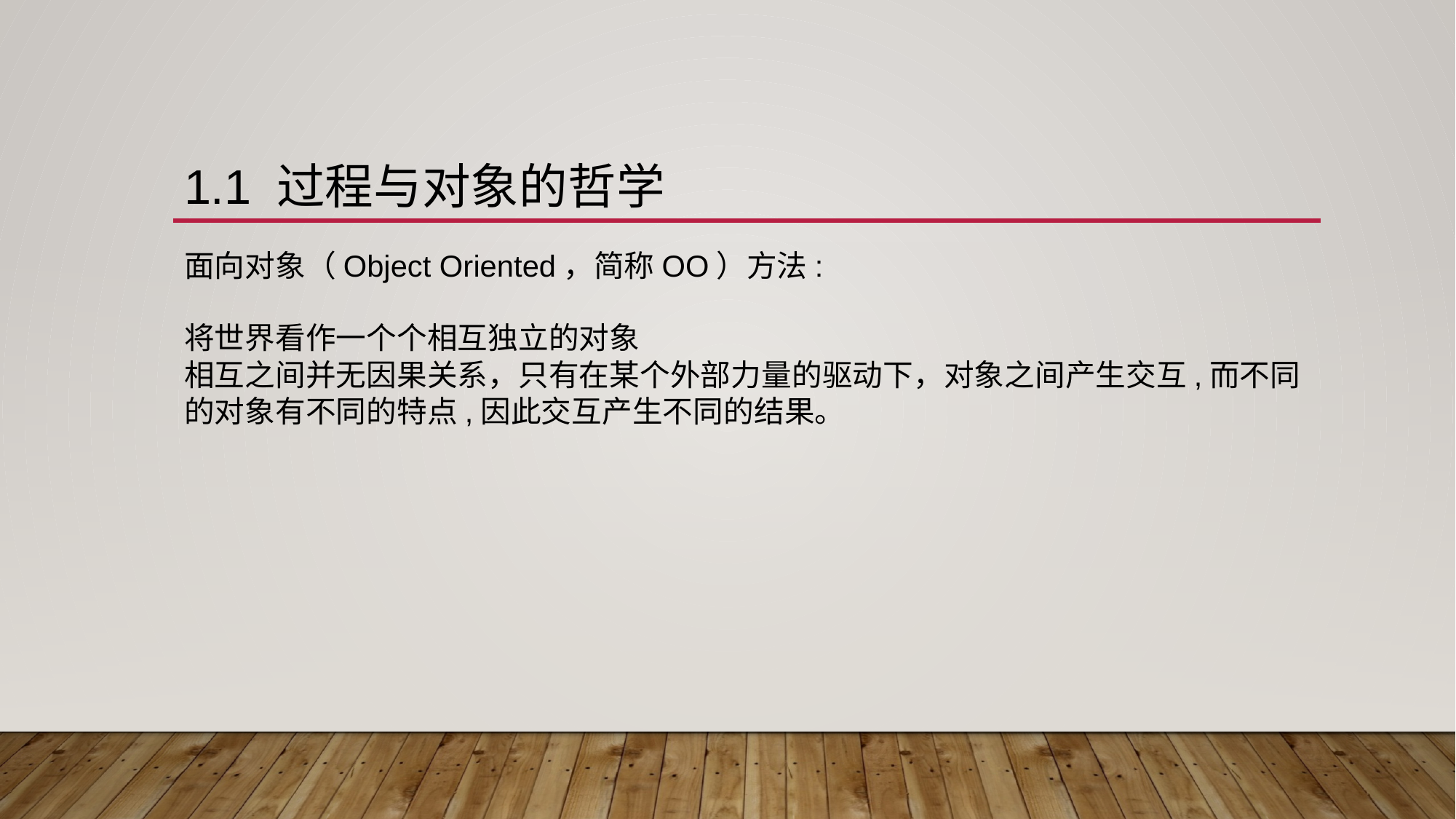

# 1.1 过程与对象的哲学
面向对象（Object Oriented，简称OO）方法:

将世界看作一个个相互独立的对象
相互之间并无因果关系，只有在某个外部力量的驱动下，对象之间产生交互,而不同的对象有不同的特点,因此交互产生不同的结果。